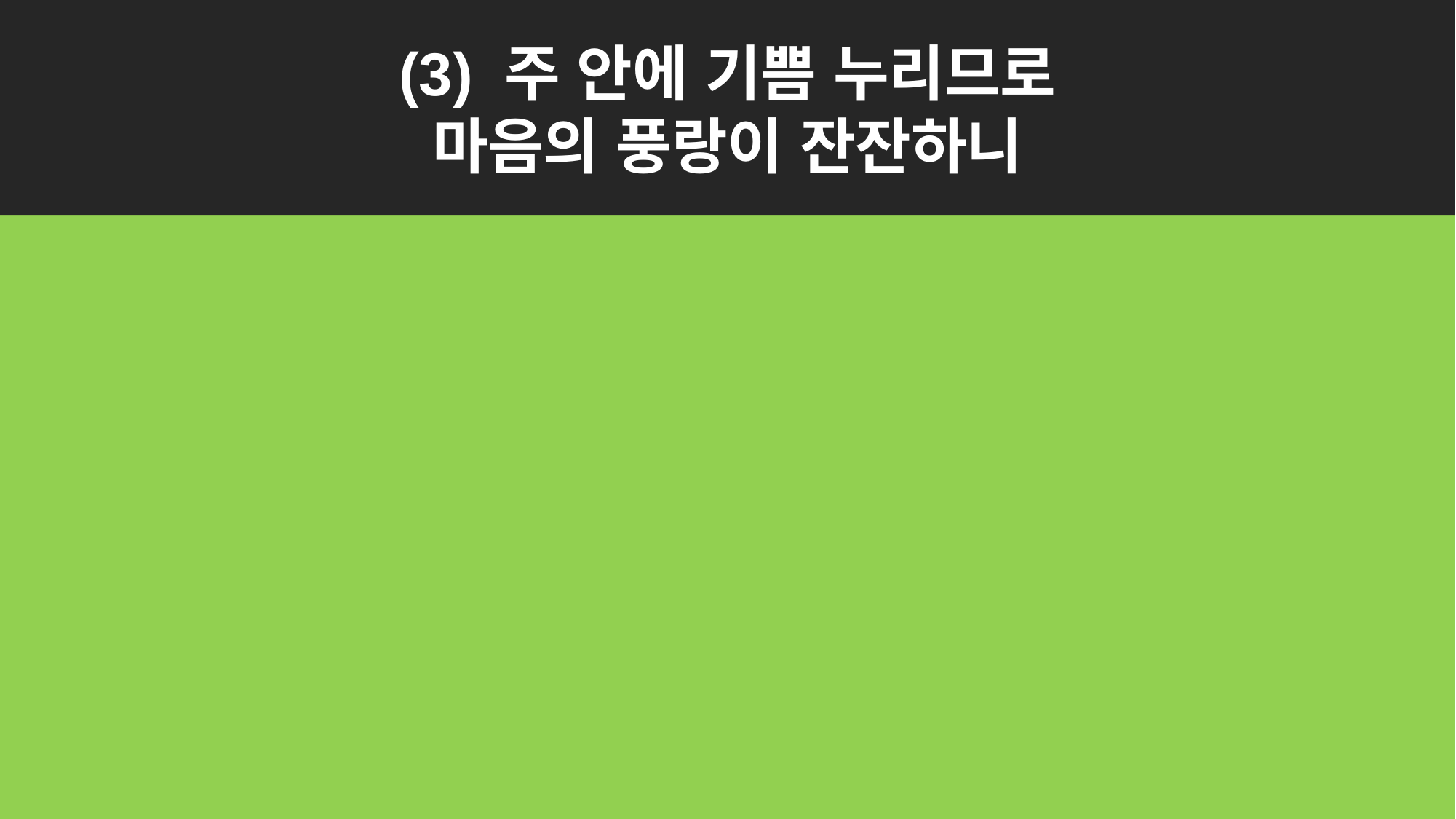

(3) 주 안에 기쁨 누리므로
마음의 풍랑이 잔잔하니